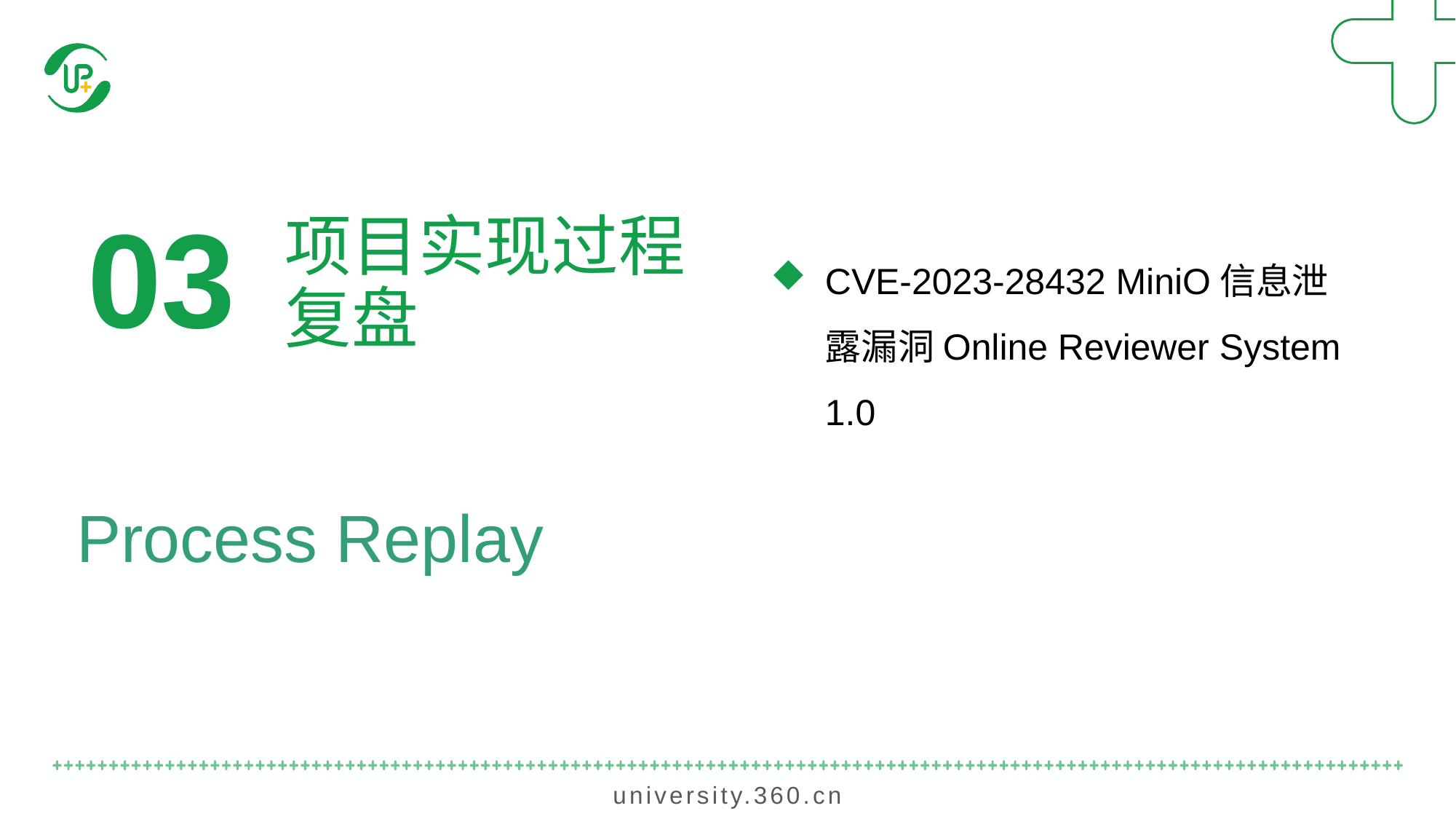

03
项目实现过程
复盘
CVE-2023-28432 MiniO信息泄露漏洞Online Reviewer System 1.0

Process Replay